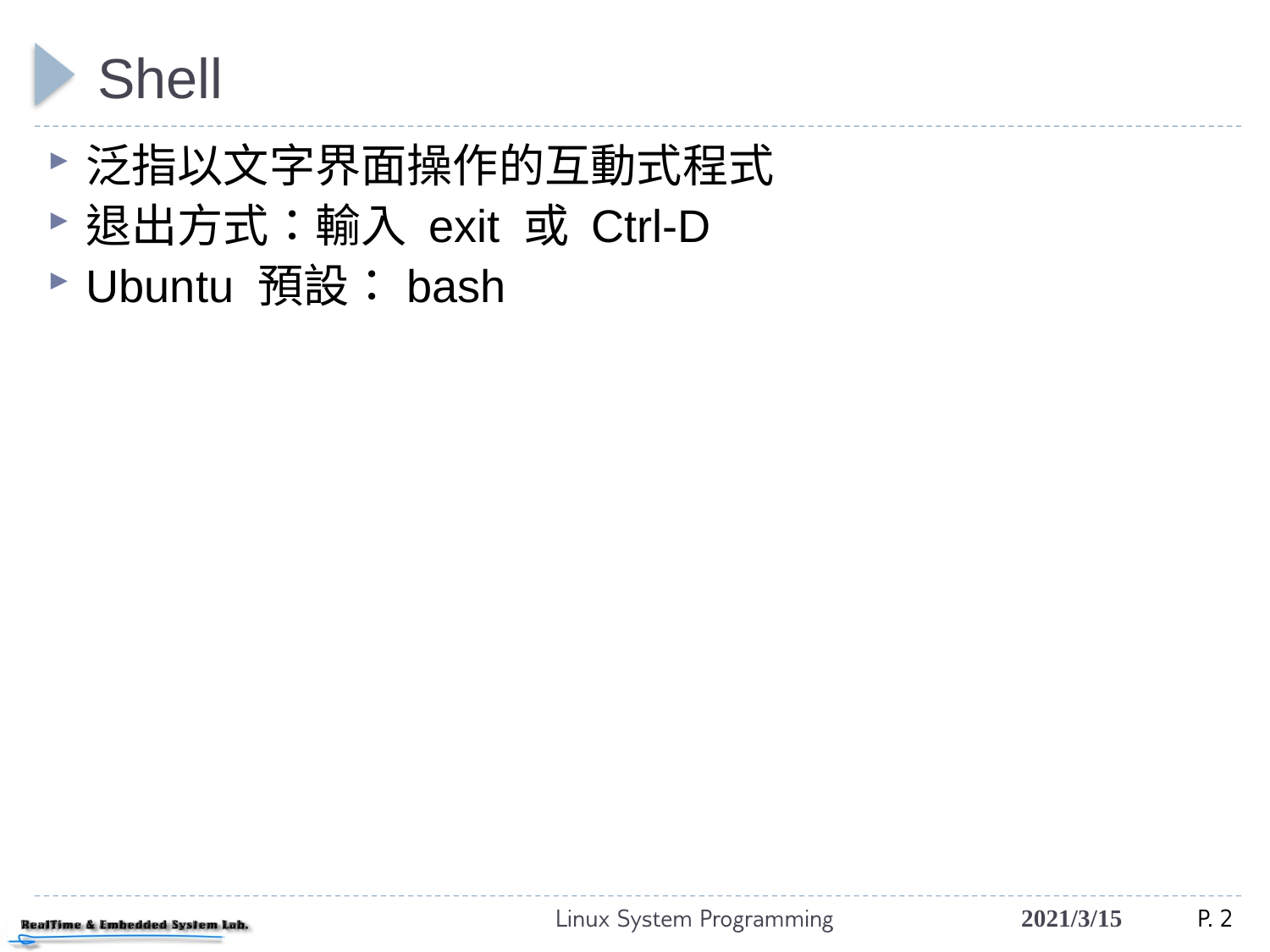

# Shell
泛指以文字界面操作的互動式程式
退出方式：輸入 exit 或 Ctrl-D
Ubuntu 預設：bash
Linux System Programming
2021/3/15